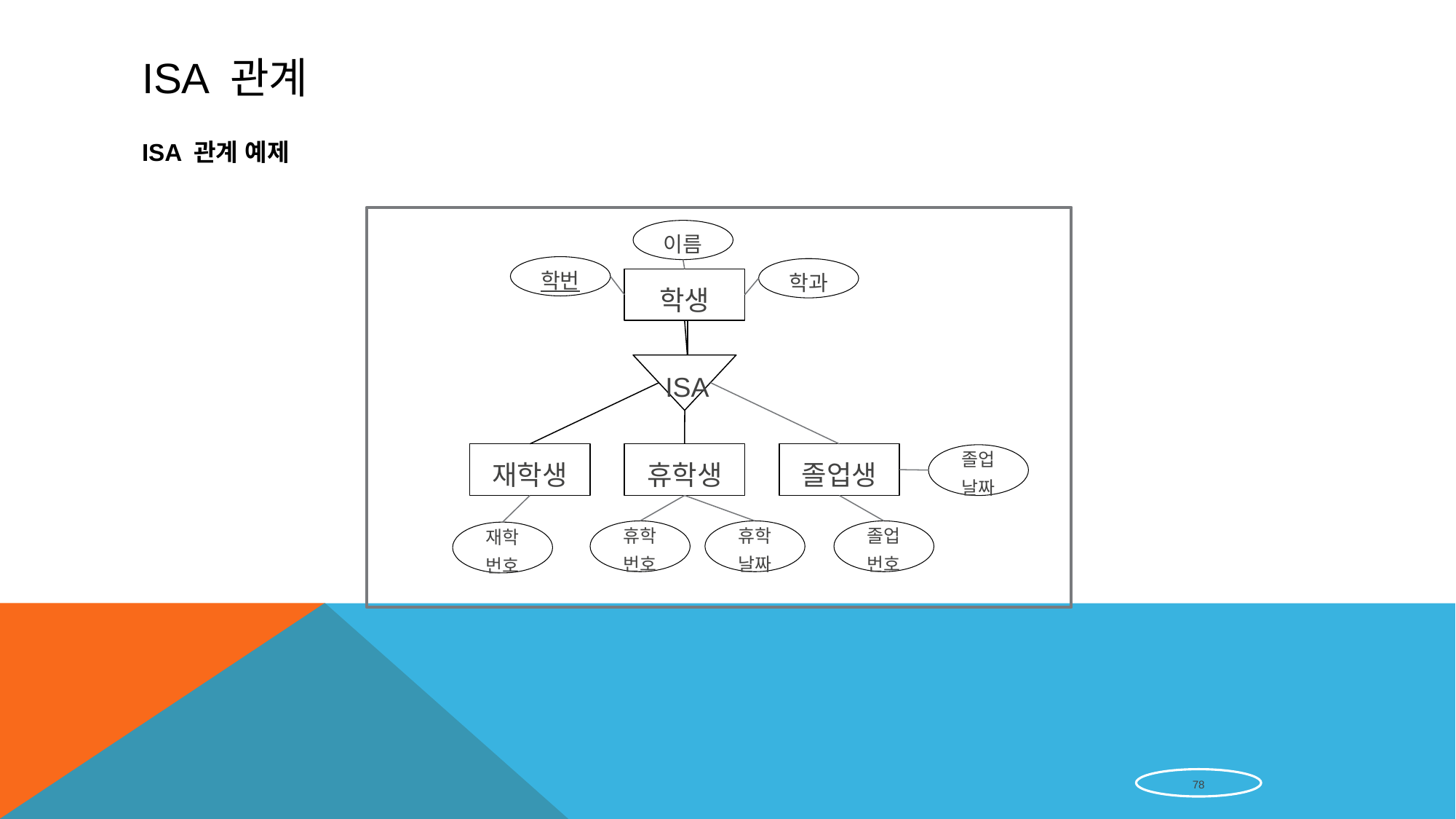

# ISA 관계
ISA 관계 예제

이름
학번
학과
학생

ISA
재학생
휴학생
졸업생
졸업날짜
휴학날짜
휴학번호
졸업번호
재학번호
78